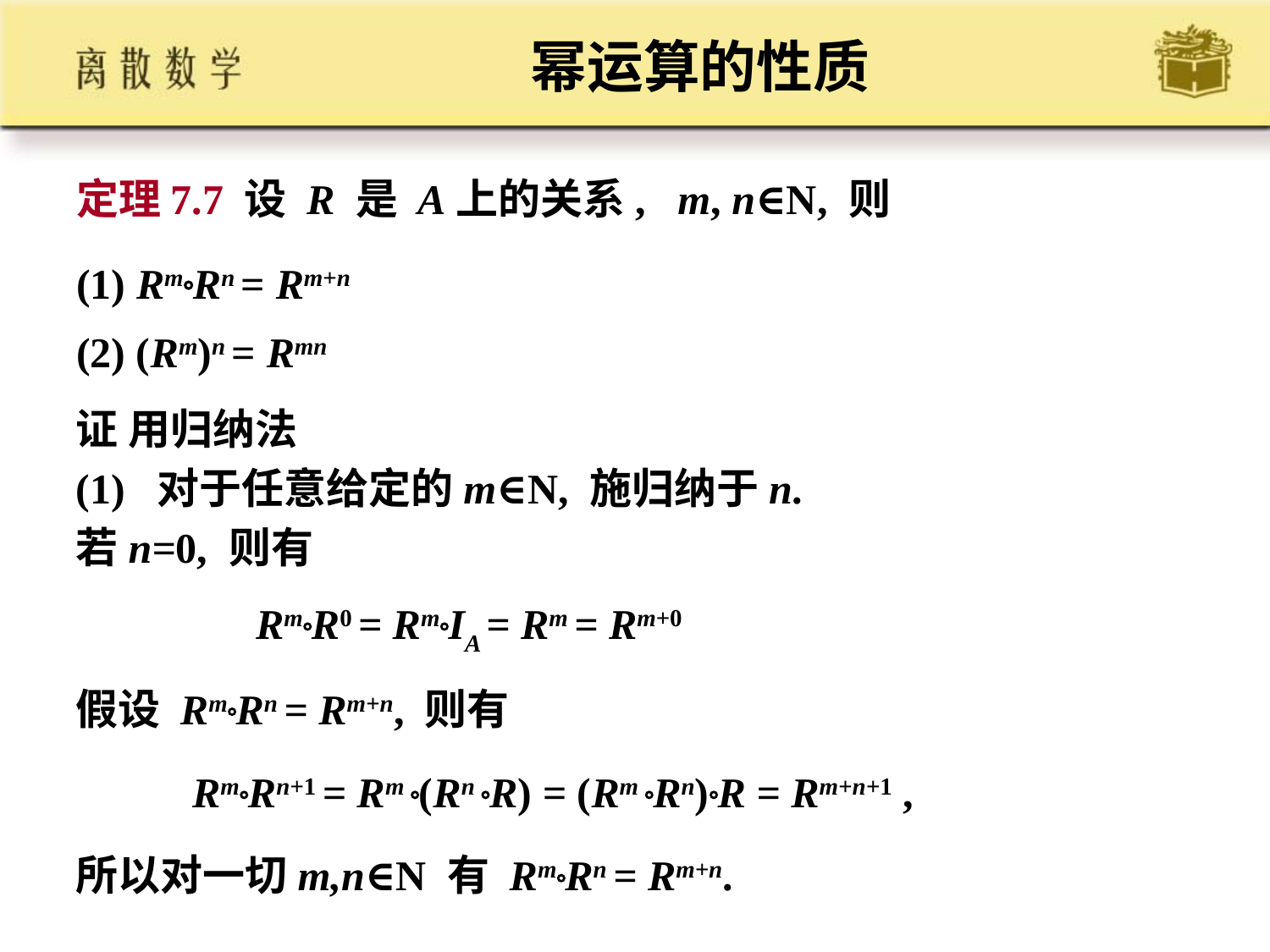

# 幂运算的性质
定理7.7 设 R 是 A上的关系,   m, n∈N, 则
(1) Rm°Rn = Rm+n
(2) (Rm)n = Rmn
证 用归纳法
(1)  对于任意给定的m∈N, 施归纳于n.
若n=0, 则有
                 Rm°R0 = Rm°IA = Rm = Rm+0
假设 Rm°Rn = Rm+n, 则有
           Rm°Rn+1 = Rm °(Rn °R) = (Rm °Rn)°R = Rm+n+1 ,
所以对一切m,n∈N 有 Rm°Rn = Rm+n.
35